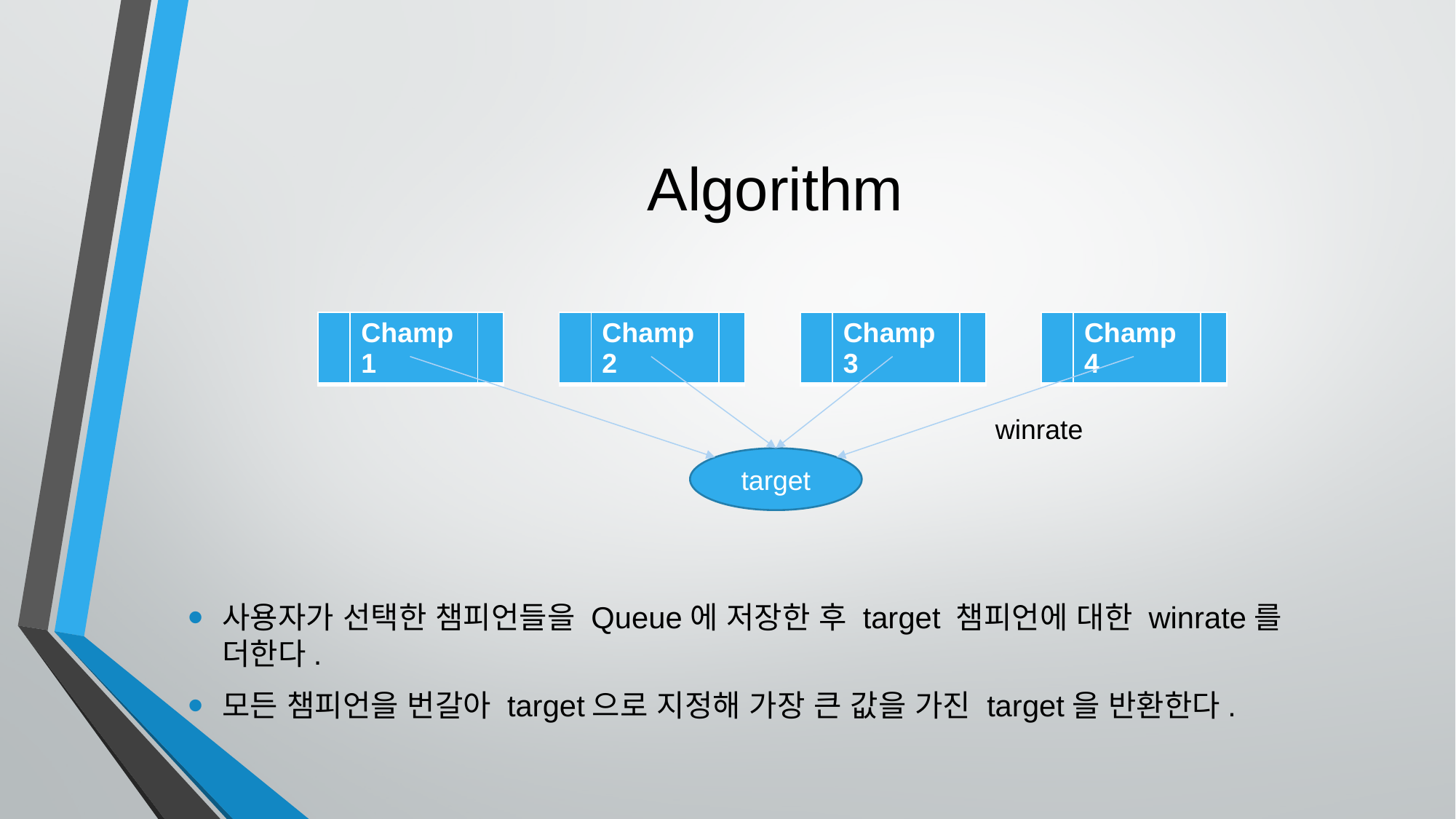

# Algorithm
|  | Champ 1 |  |
| --- | --- | --- |
|  | Champ 2 |  |
| --- | --- | --- |
|  | Champ 3 |  |
| --- | --- | --- |
|  | Champ 4 |  |
| --- | --- | --- |
winrate
target
사용자가 선택한 챔피언들을 Queue에 저장한 후 target 챔피언에 대한 winrate를 더한다.
모든 챔피언을 번갈아 target으로 지정해 가장 큰 값을 가진 target을 반환한다.